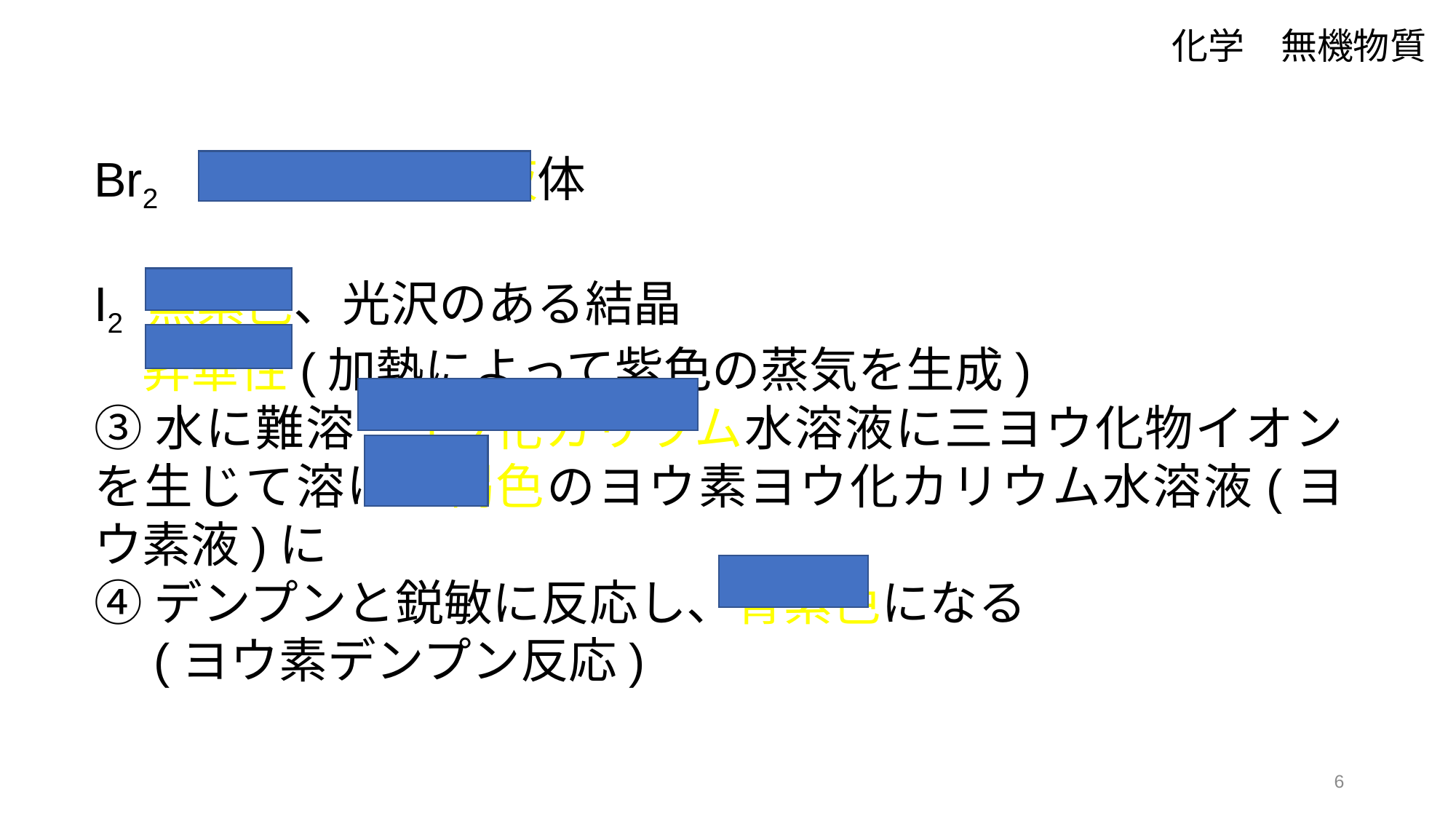

化学　無機物質
Br2　赤褐色の重い液体

I2 黒紫色、光沢のある結晶
　昇華性(加熱によって紫色の蒸気を生成)
③水に難溶,ヨウ化カリウム水溶液に三ヨウ化物イオンを生じて溶け、褐色のヨウ素ヨウ化カリウム水溶液(ヨウ素液)に
➃デンプンと鋭敏に反応し、青紫色になる
　(ヨウ素デンプン反応)

6